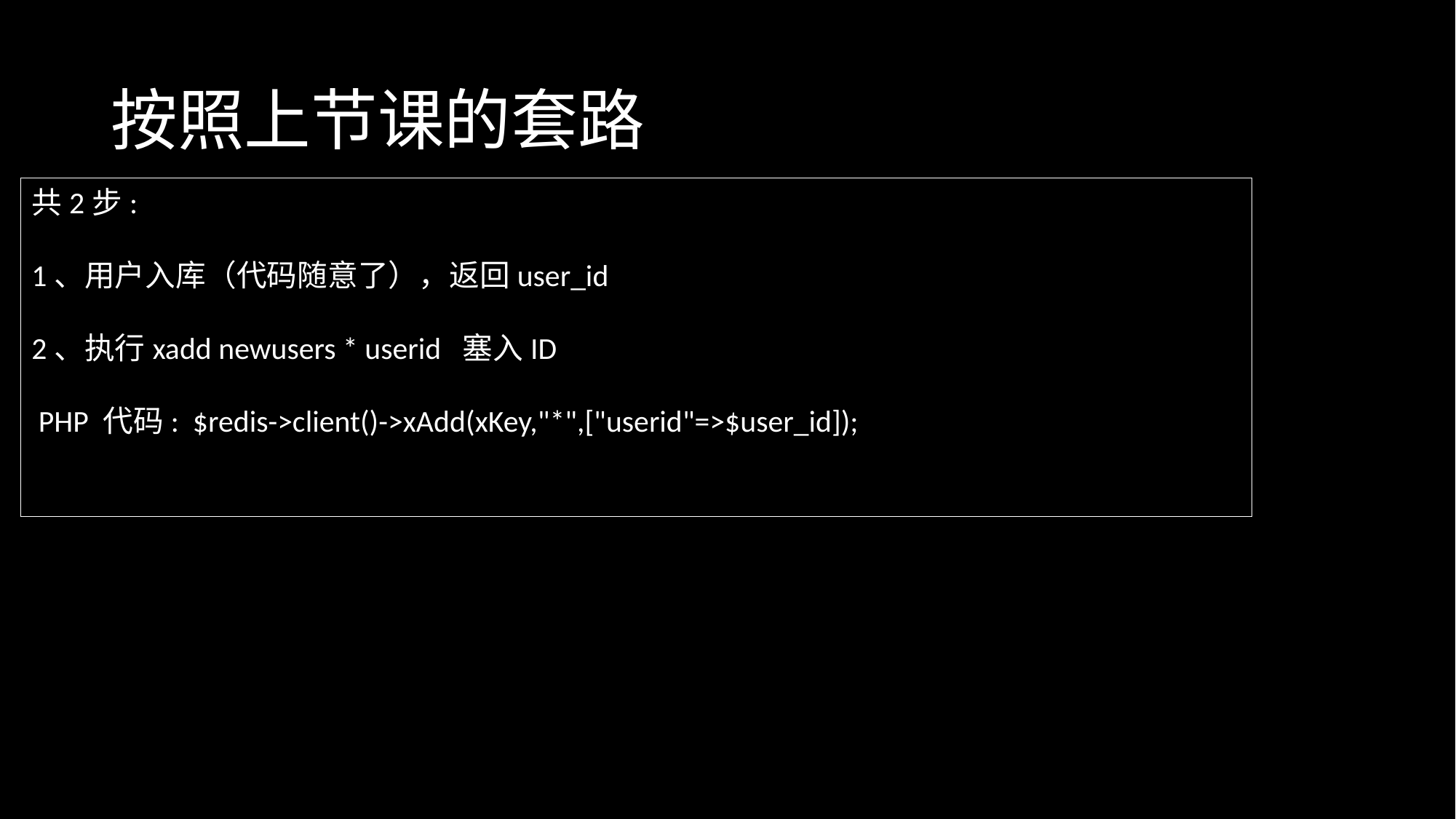

# 按照上节课的套路
共2步:

1、用户入库（代码随意了），返回user_id

2、执行xadd newusers * userid  塞入ID

 PHP 代码:  $redis->client()->xAdd(xKey,"*",["userid"=>$user_id]);